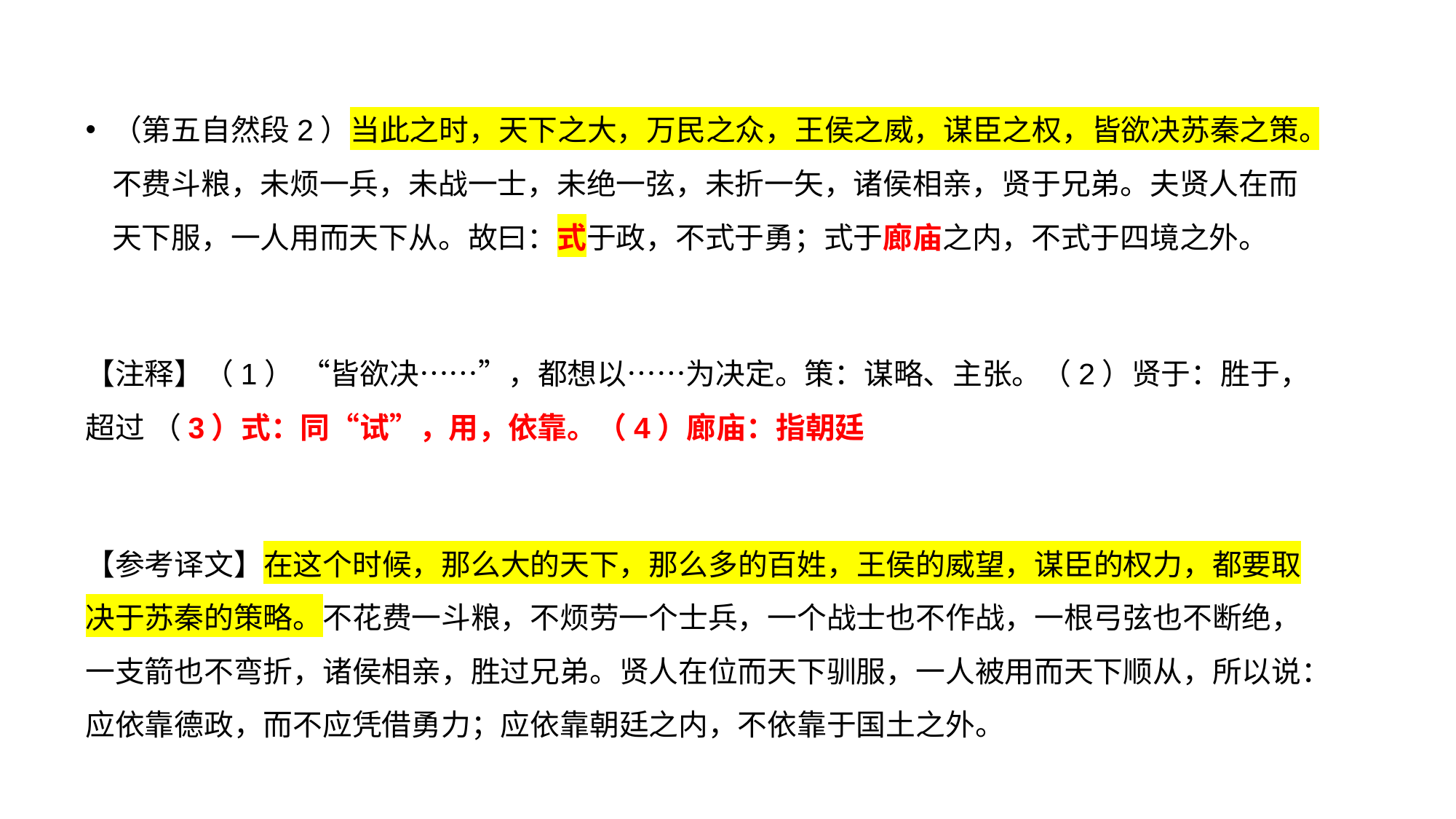

（第五自然段2）当此之时，天下之大，万民之众，王侯之威，谋臣之权，皆欲决苏秦之策。不费斗粮，未烦一兵，未战一士，未绝一弦，未折一矢，诸侯相亲，贤于兄弟。夫贤人在而天下服，一人用而天下从。故曰：式于政，不式于勇；式于廊庙之内，不式于四境之外。

【注释】（1） “皆欲决……”，都想以……为决定。策：谋略、主张。（2）贤于：胜于，超过 （3）式：同“试”，用，依靠。（4）廊庙：指朝廷

【参考译文】在这个时候，那么大的天下，那么多的百姓，王侯的威望，谋臣的权力，都要取决于苏秦的策略。不花费一斗粮，不烦劳一个士兵，一个战士也不作战，一根弓弦也不断绝，一支箭也不弯折，诸侯相亲，胜过兄弟。贤人在位而天下驯服，一人被用而天下顺从，所以说：应依靠德政，而不应凭借勇力；应依靠朝廷之内，不依靠于国土之外。